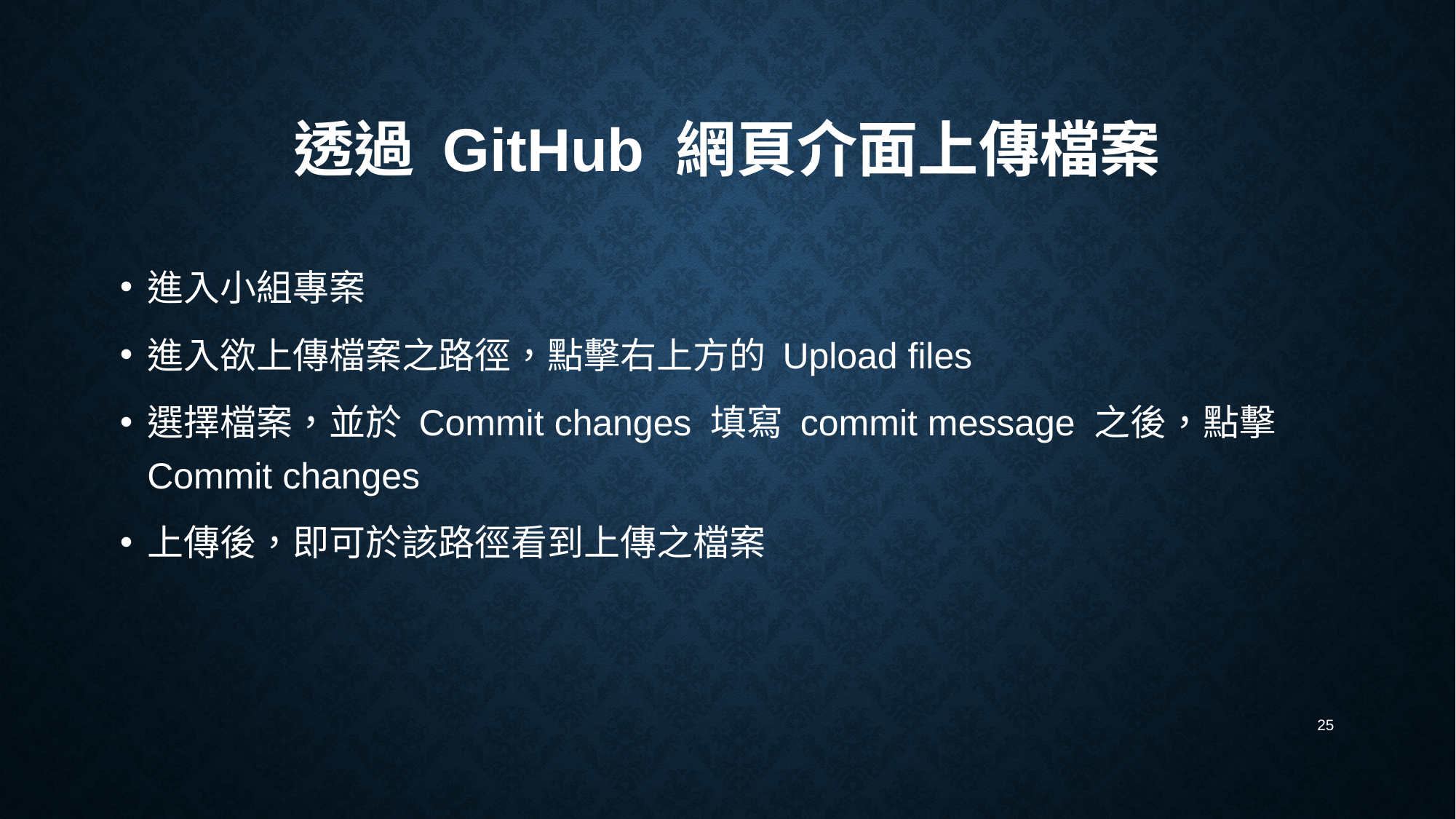

# 透過 GitHub 網頁介面上傳檔案
進入小組專案
進入欲上傳檔案之路徑，點擊右上方的 Upload files
選擇檔案，並於 Commit changes 填寫 commit message 之後，點擊 Commit changes
上傳後，即可於該路徑看到上傳之檔案
25